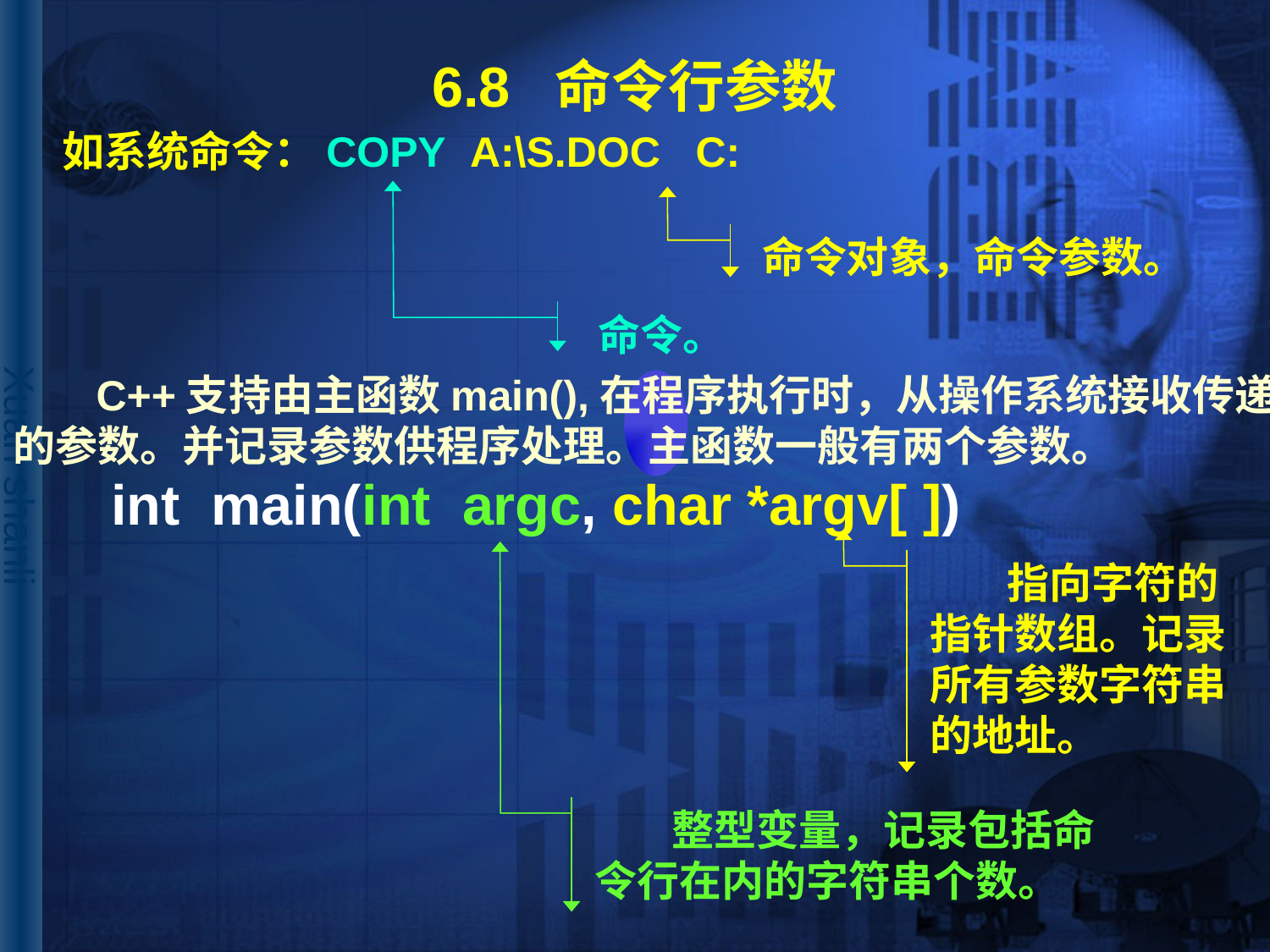

# 6.8  命令行参数
如系统命令：COPY  A:\S.DOC   C:
命令对象，命令参数。
命令。
       C++支持由主函数main(),在程序执行时，从操作系统接收传递
的参数。并记录参数供程序处理。主函数一般有两个参数。
int  main(int  argc, char *argv[ ])
       指向字符的指针数组。记录所有参数字符串的地址。
       整型变量，记录包括命令行在内的字符串个数。